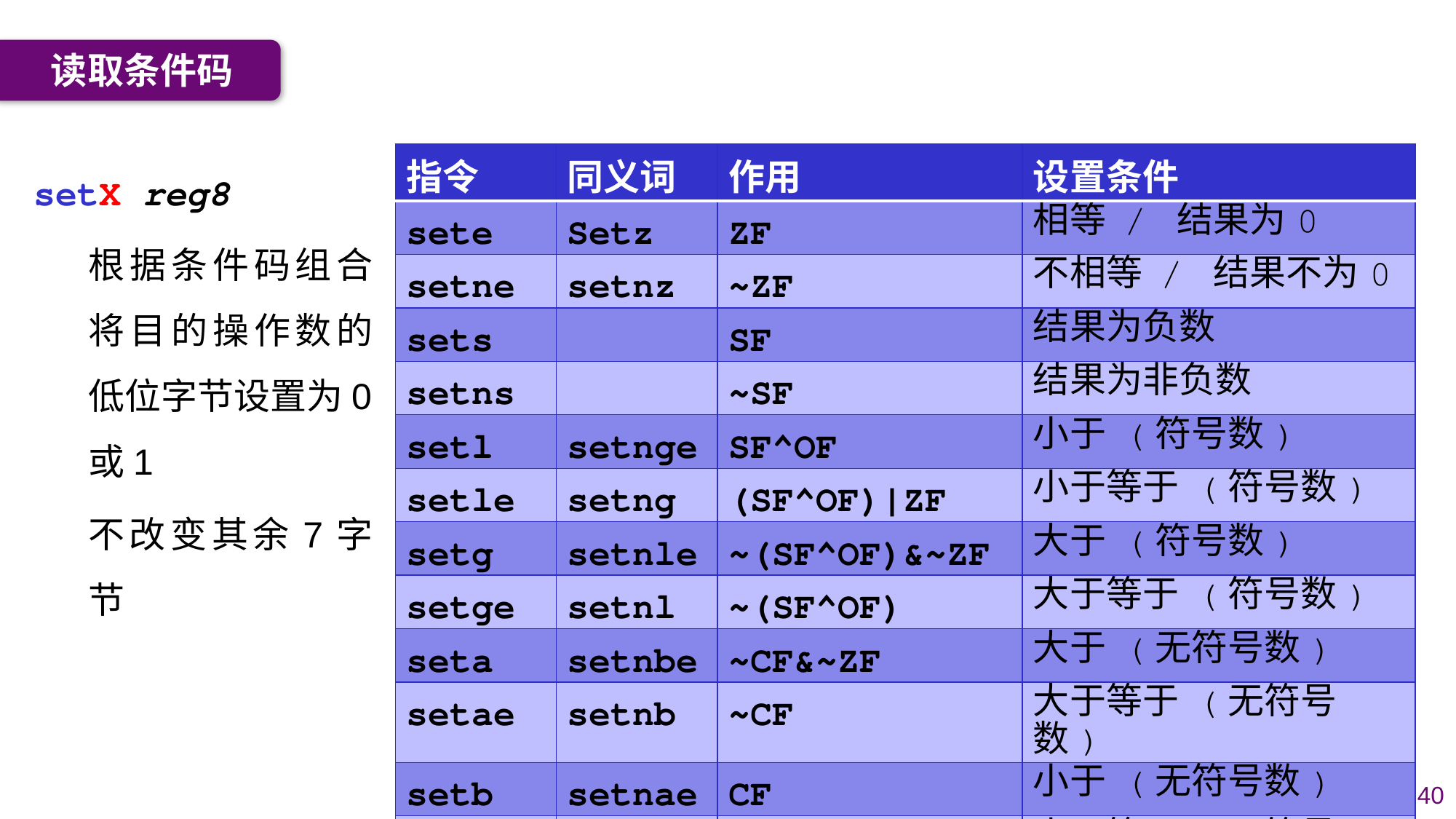

读取条件码
setX reg8
根据条件码组合将目的操作数的低位字节设置为0或1
不改变其余7字节
| 指令 | 同义词 | 作用 | 设置条件 |
| --- | --- | --- | --- |
| sete | Setz | ZF | 相等 / 结果为0 |
| setne | setnz | ~ZF | 不相等 / 结果不为0 |
| sets |  | SF | 结果为负数 |
| setns |  | ~SF | 结果为非负数 |
| setl | setnge | SF^OF | 小于 (符号数) |
| setle | setng | (SF^OF)|ZF | 小于等于 (符号数) |
| setg | setnle | ~(SF^OF)&~ZF | 大于 (符号数) |
| setge | setnl | ~(SF^OF) | 大于等于 (符号数) |
| seta | setnbe | ~CF&~ZF | 大于 (无符号数) |
| setae | setnb | ~CF | 大于等于 (无符号数) |
| setb | setnae | CF | 小于 (无符号数) |
| setbe | setna | CF|ZF | 小于等于 (无符号数) |
40